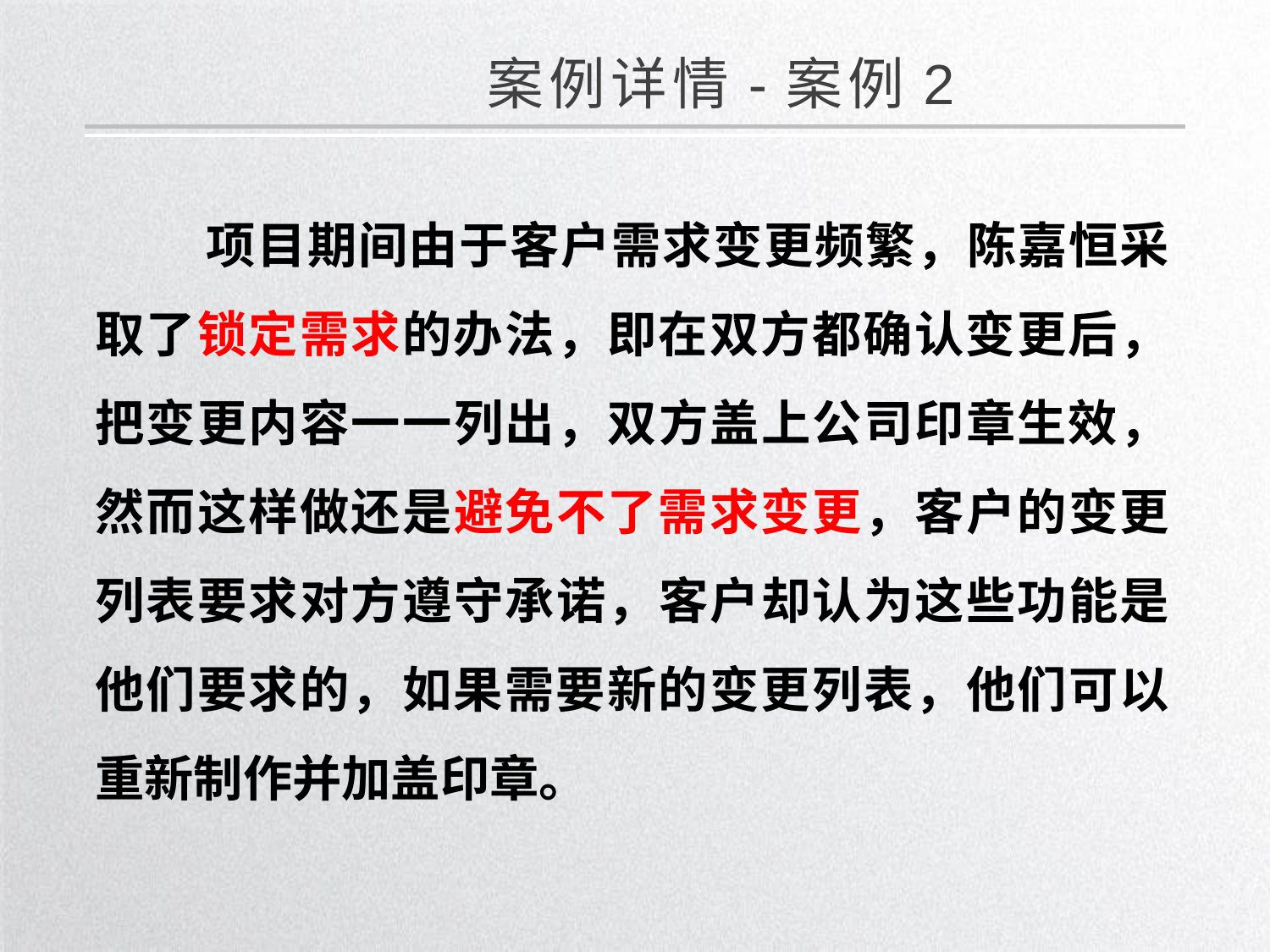

案例详情-案例2
         项目期间由于客户需求变更频繁，陈嘉恒采取了锁定需求的办法，即在双方都确认变更后，把变更内容一一列出，双方盖上公司印章生效，然而这样做还是避免不了需求变更，客户的变更列表要求对方遵守承诺，客户却认为这些功能是他们要求的，如果需要新的变更列表，他们可以重新制作并加盖印章。